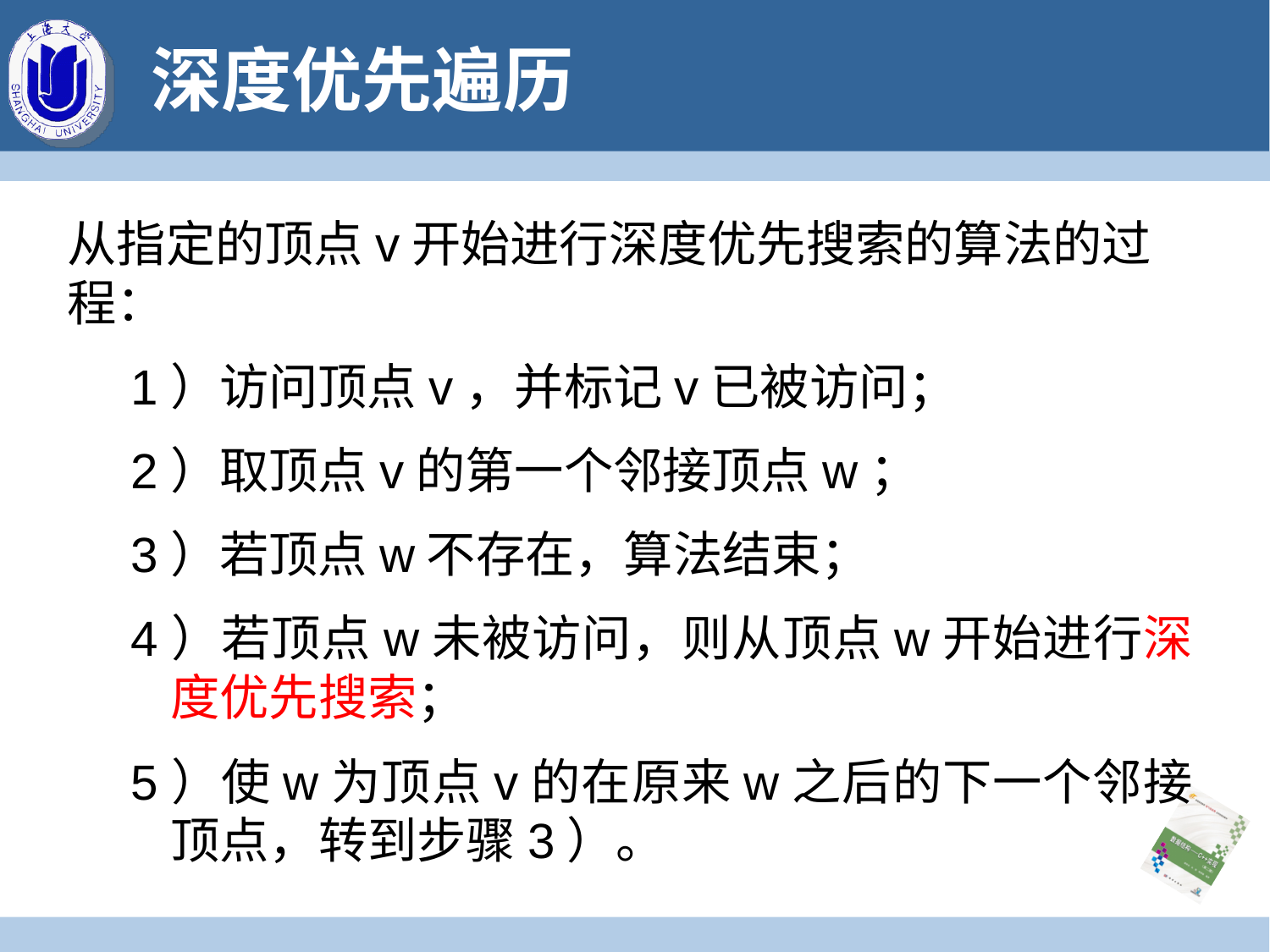

# 深度优先遍历
从指定的顶点v开始进行深度优先搜索的算法的过程：
1）访问顶点v，并标记v已被访问；
2）取顶点v的第一个邻接顶点w；
3）若顶点w不存在，算法结束；
4）若顶点w未被访问，则从顶点w开始进行深度优先搜索；
5）使w为顶点v的在原来w之后的下一个邻接顶点，转到步骤3）。